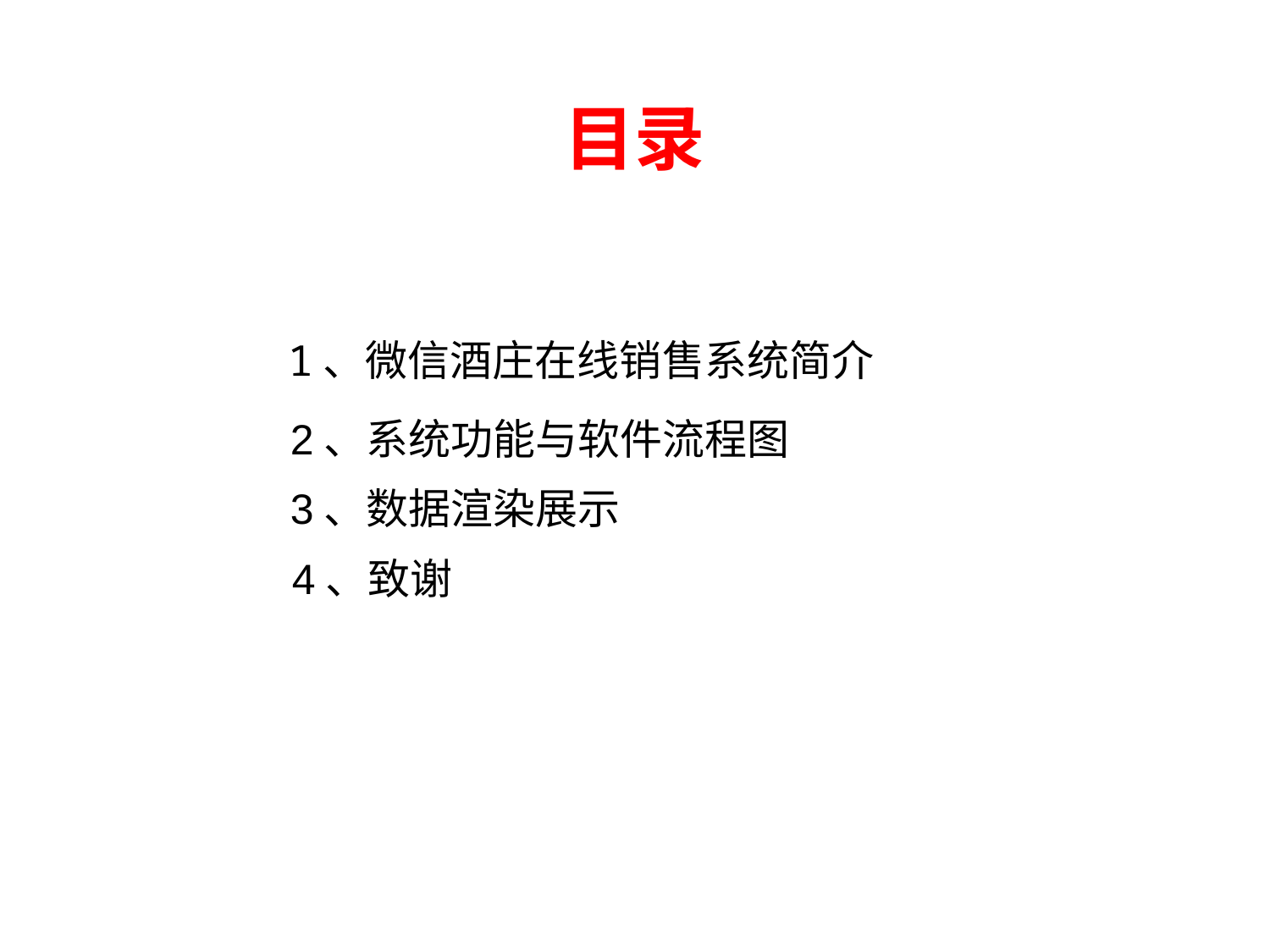

# 目录

1、微信酒庄在线销售系统简介
2、系统功能与软件流程图
3、数据渲染展示
4、致谢